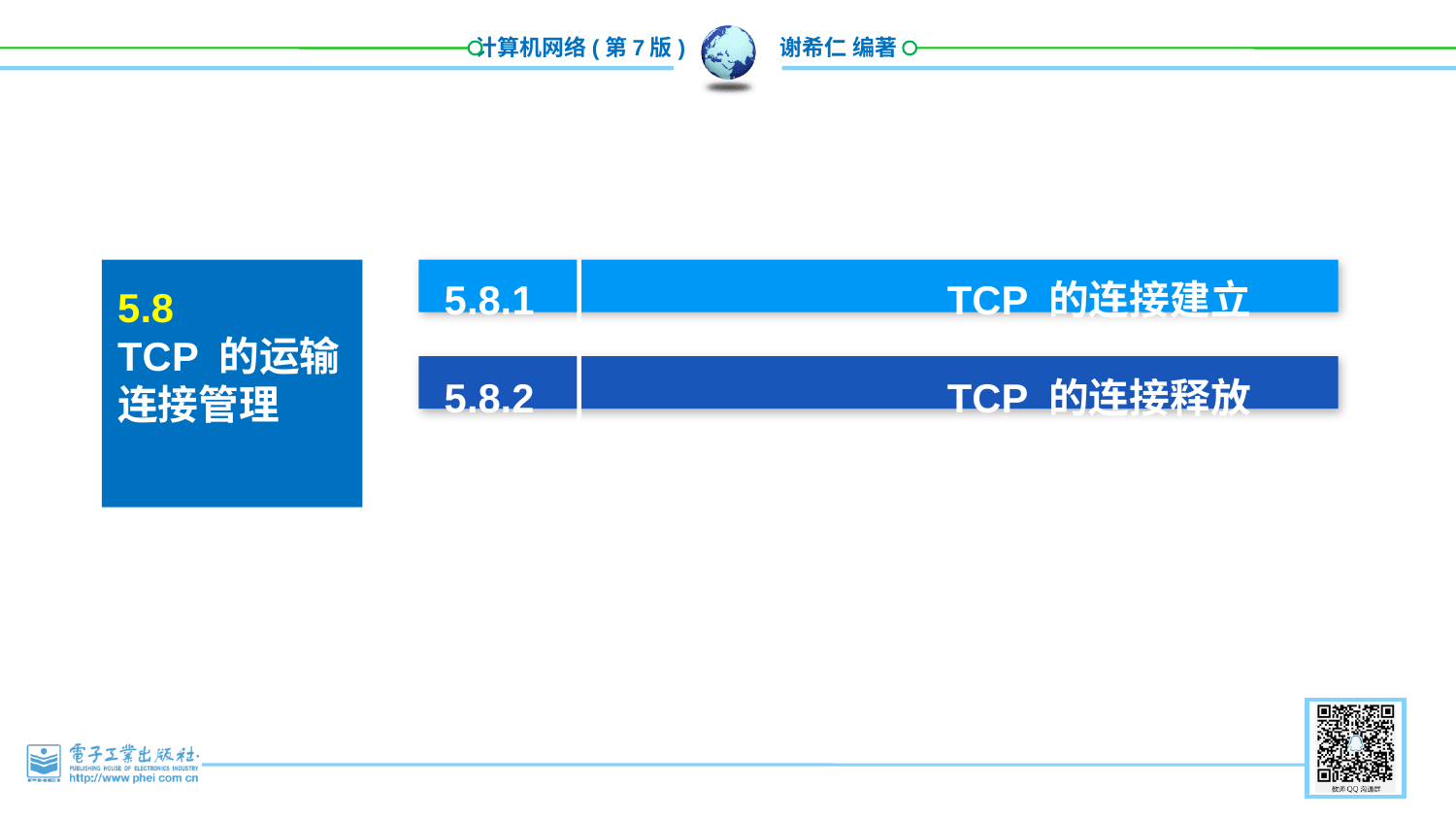

5.8.1                                     TCP 的连接建立
5.8.2                                     TCP 的连接释放

5.8
TCP 的运输连接管理